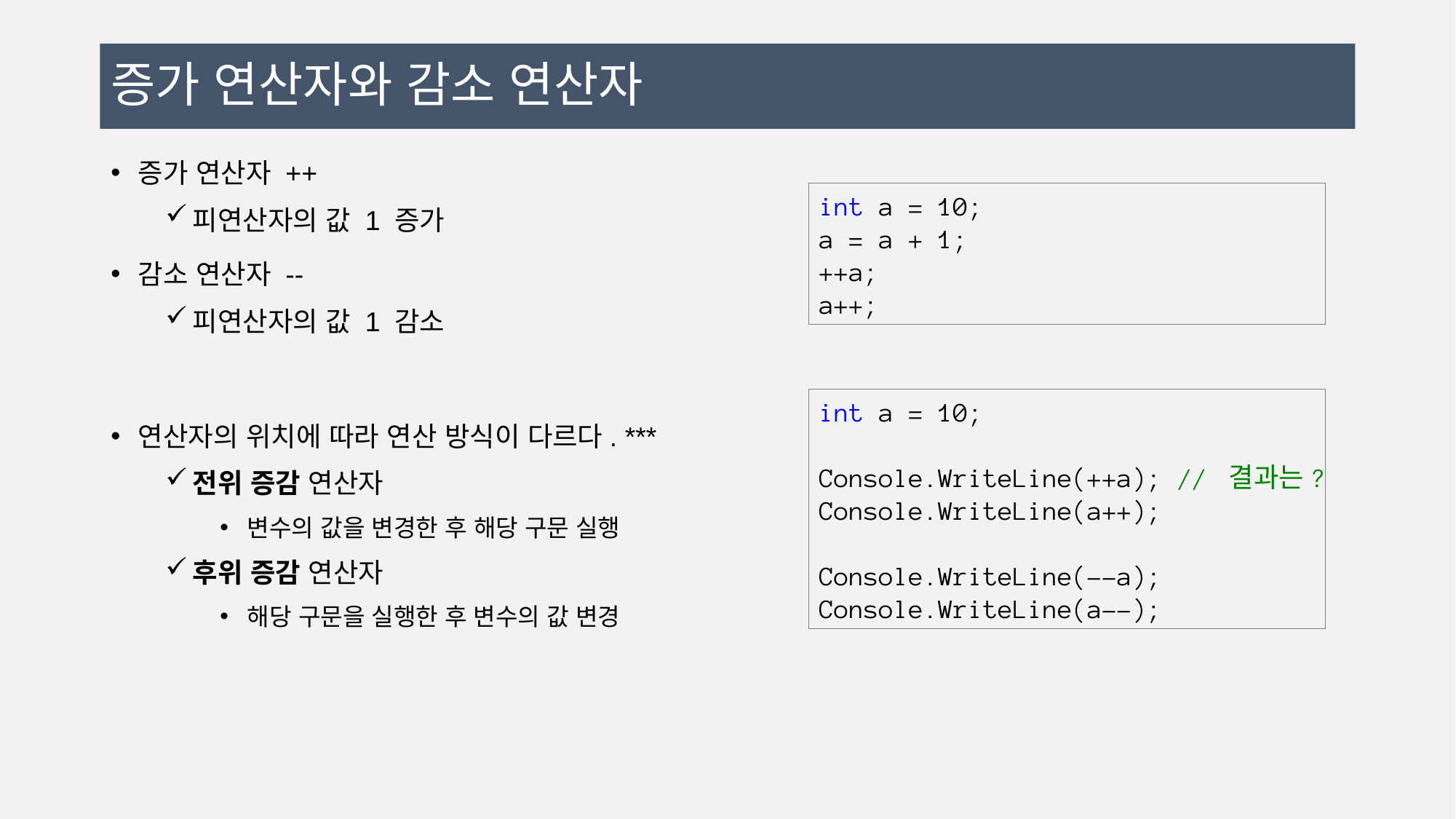

# 증가 연산자와 감소 연산자
증가 연산자 ++
피연산자의 값 1 증가
감소 연산자 --
피연산자의 값 1 감소

연산자의 위치에 따라 연산 방식이 다르다. ***
전위 증감 연산자
변수의 값을 변경한 후 해당 구문 실행
후위 증감 연산자
해당 구문을 실행한 후 변수의 값 변경
int a = 10;
a = a + 1;
++a;
a++;
int a = 10;

Console.WriteLine(++a); // 결과는?
Console.WriteLine(a++);

Console.WriteLine(--a);
Console.WriteLine(a--);